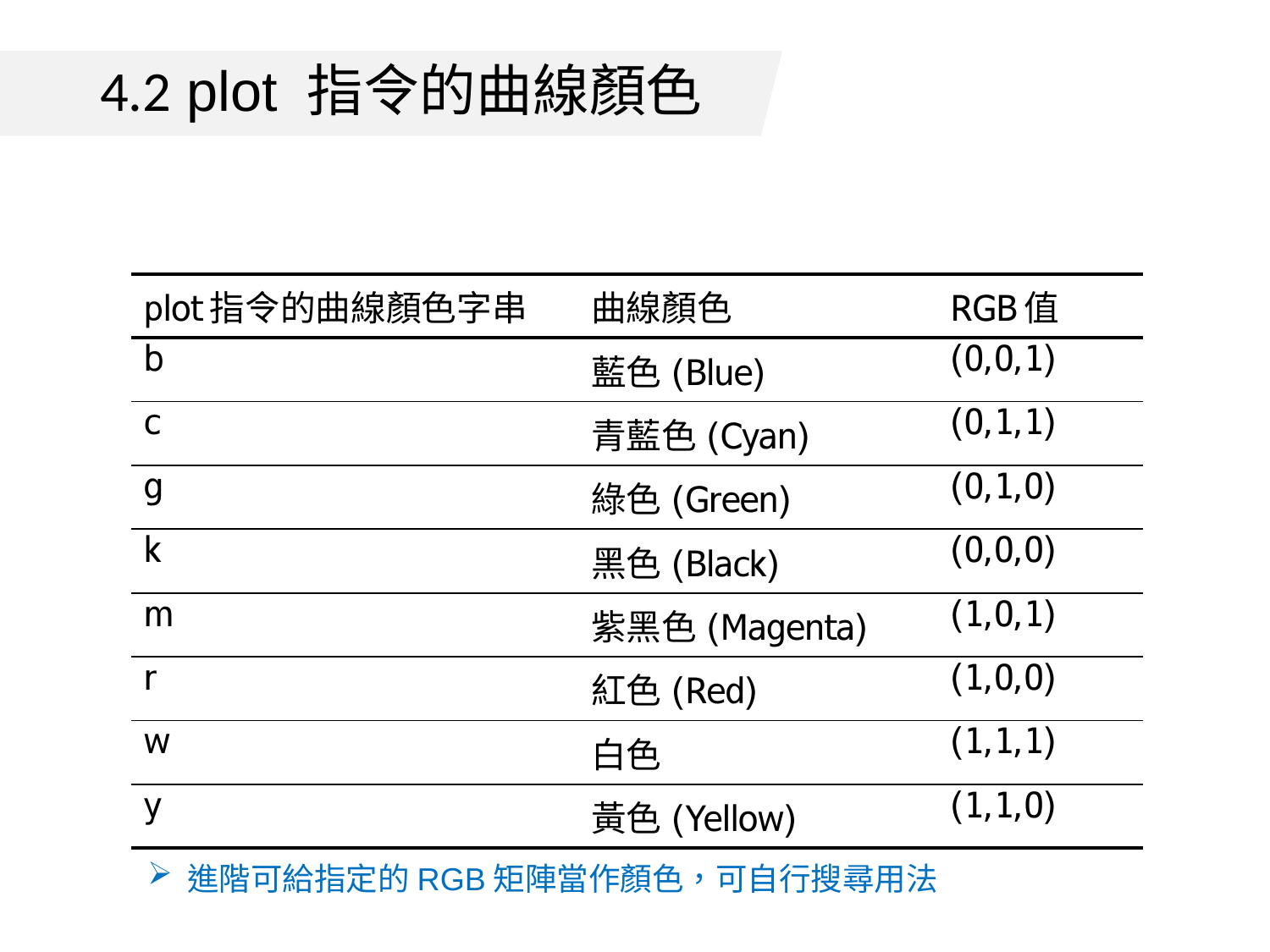

# 4.2 plot 指令的曲線顏色
| plot指令的曲線顏色字串 | 曲線顏色 | RGB值 |
| --- | --- | --- |
| b | 藍色(Blue) | (0,0,1) |
| c | 青藍色(Cyan) | (0,1,1) |
| g | 綠色(Green) | (0,1,0) |
| k | 黑色(Black) | (0,0,0) |
| m | 紫黑色(Magenta) | (1,0,1) |
| r | 紅色(Red) | (1,0,0) |
| w | 白色 | (1,1,1) |
| y | 黃色(Yellow) | (1,1,0) |
進階可給指定的RGB矩陣當作顏色，可自行搜尋用法